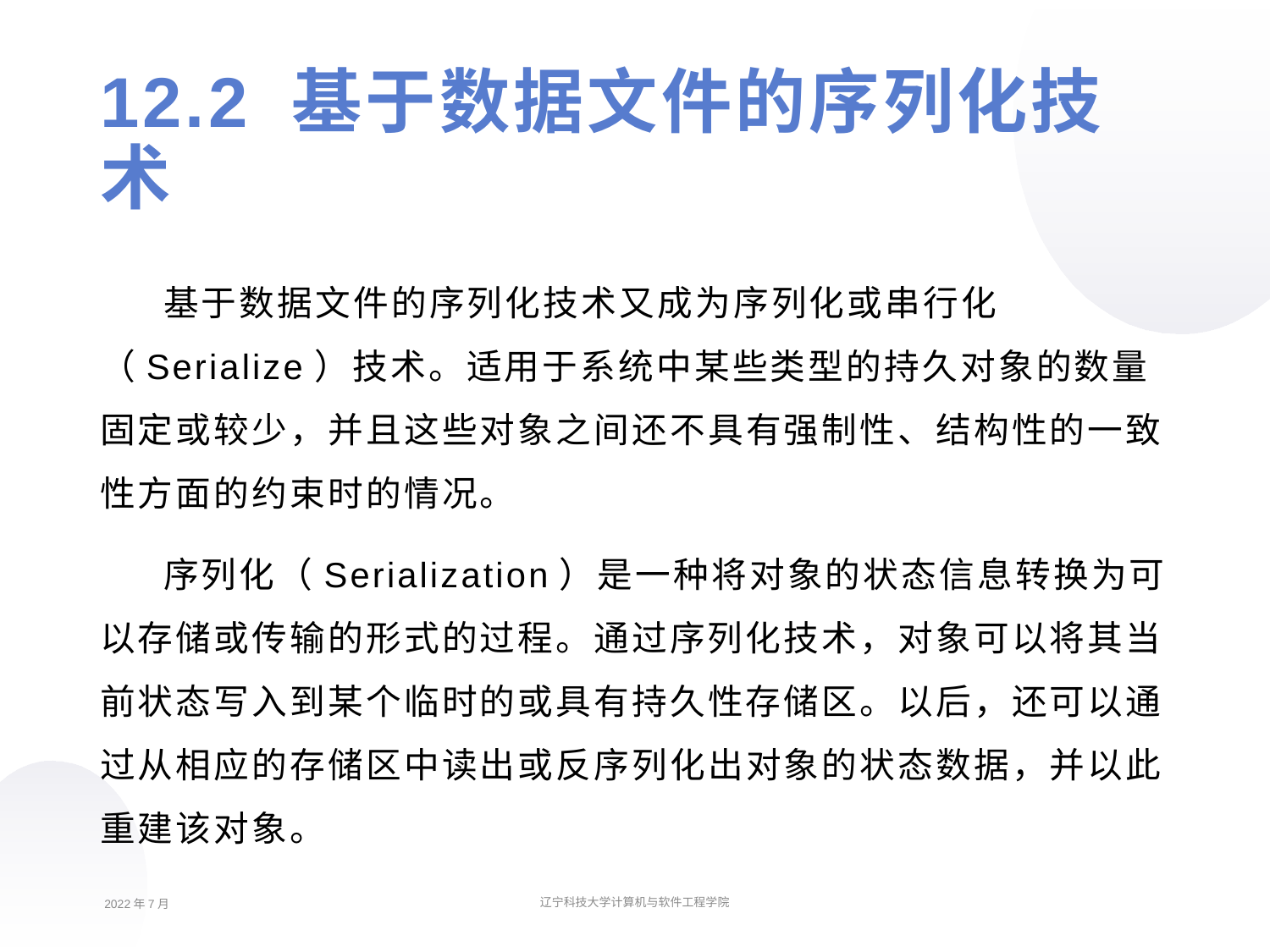

12.2 基于数据文件的序列化技术
基于数据文件的序列化技术又成为序列化或串行化（Serialize）技术。适用于系统中某些类型的持久对象的数量固定或较少，并且这些对象之间还不具有强制性、结构性的一致性方面的约束时的情况。
序列化（Serialization）是一种将对象的状态信息转换为可以存储或传输的形式的过程。通过序列化技术，对象可以将其当前状态写入到某个临时的或具有持久性存储区。以后，还可以通过从相应的存储区中读出或反序列化出对象的状态数据，并以此重建该对象。

2022年7月
辽宁科技大学计算机与软件工程学院
10